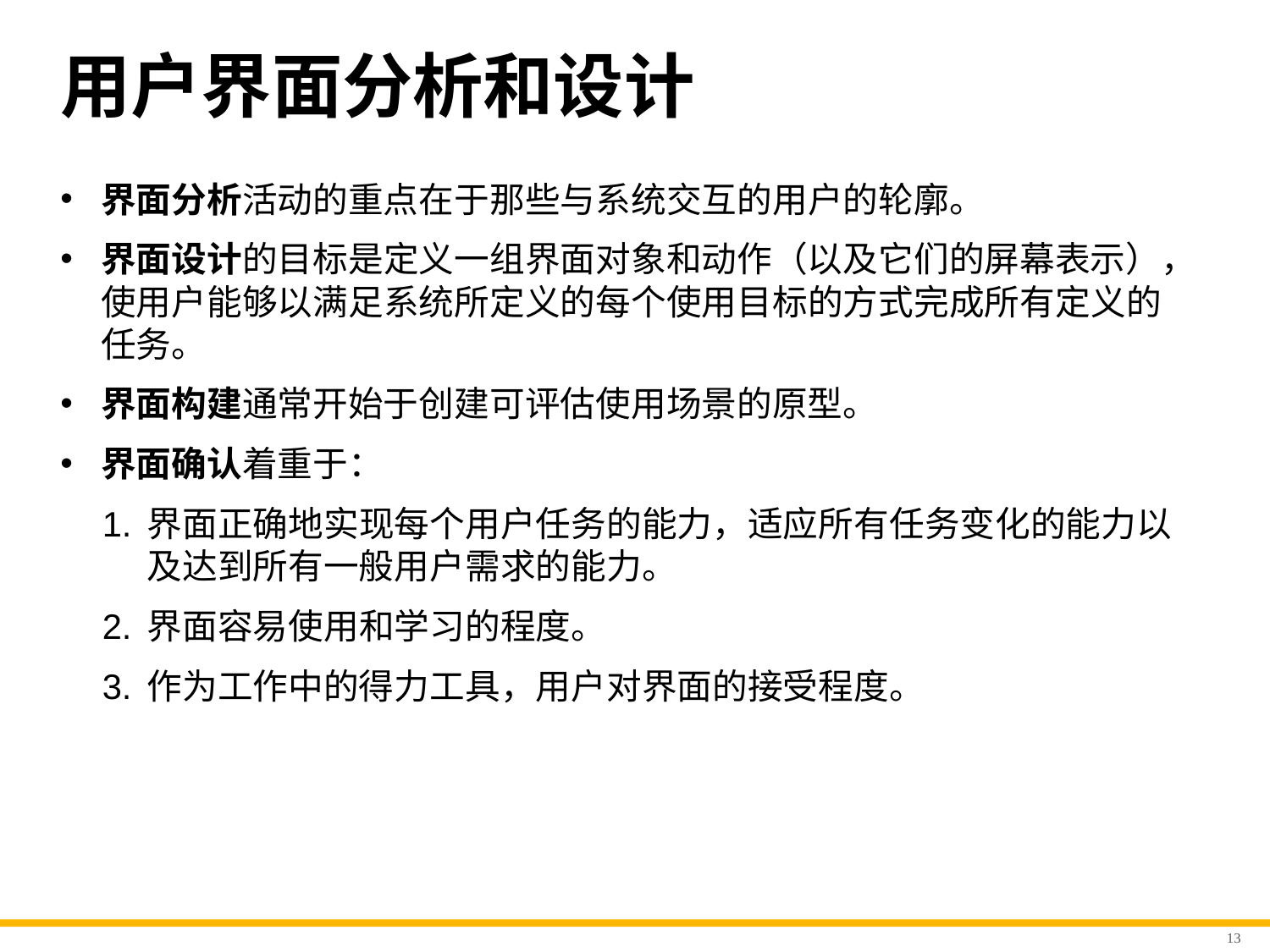

# 用户界面分析和设计
界面分析活动的重点在于那些与系统交互的用户的轮廓。
界面设计的目标是定义一组界面对象和动作（以及它们的屏幕表示），使用户能够以满足系统所定义的每个使用目标的方式完成所有定义的任务。
界面构建通常开始于创建可评估使用场景的原型。
界面确认着重于：
界面正确地实现每个用户任务的能力，适应所有任务变化的能力以及达到所有一般用户需求的能力。
界面容易使用和学习的程度。
作为工作中的得力工具，用户对界面的接受程度。
13